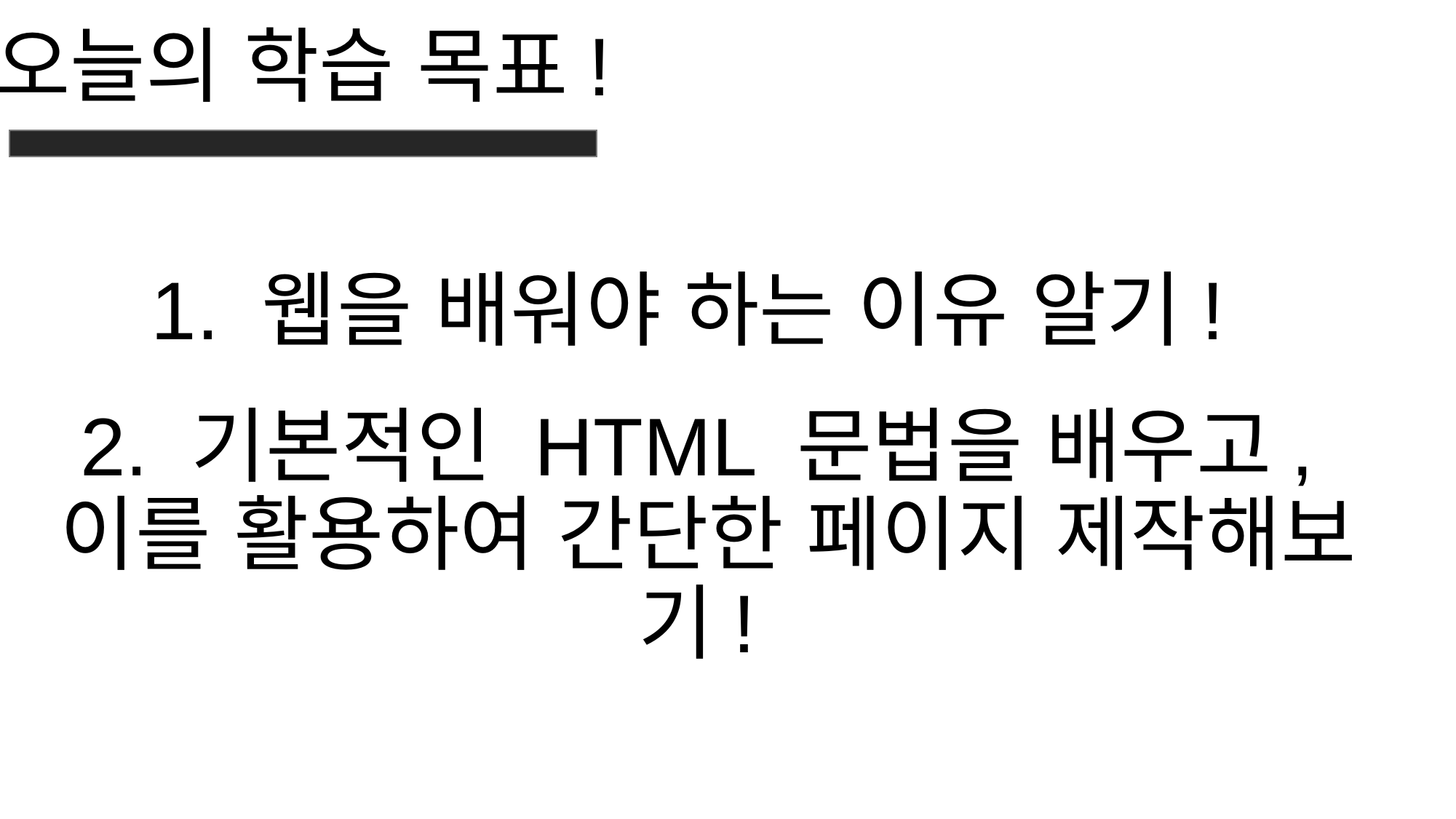

오늘의 학습 목표!

1. 웹을 배워야 하는 이유 알기!
2. 기본적인 HTML 문법을 배우고,
이를 활용하여 간단한 페이지 제작해보기!